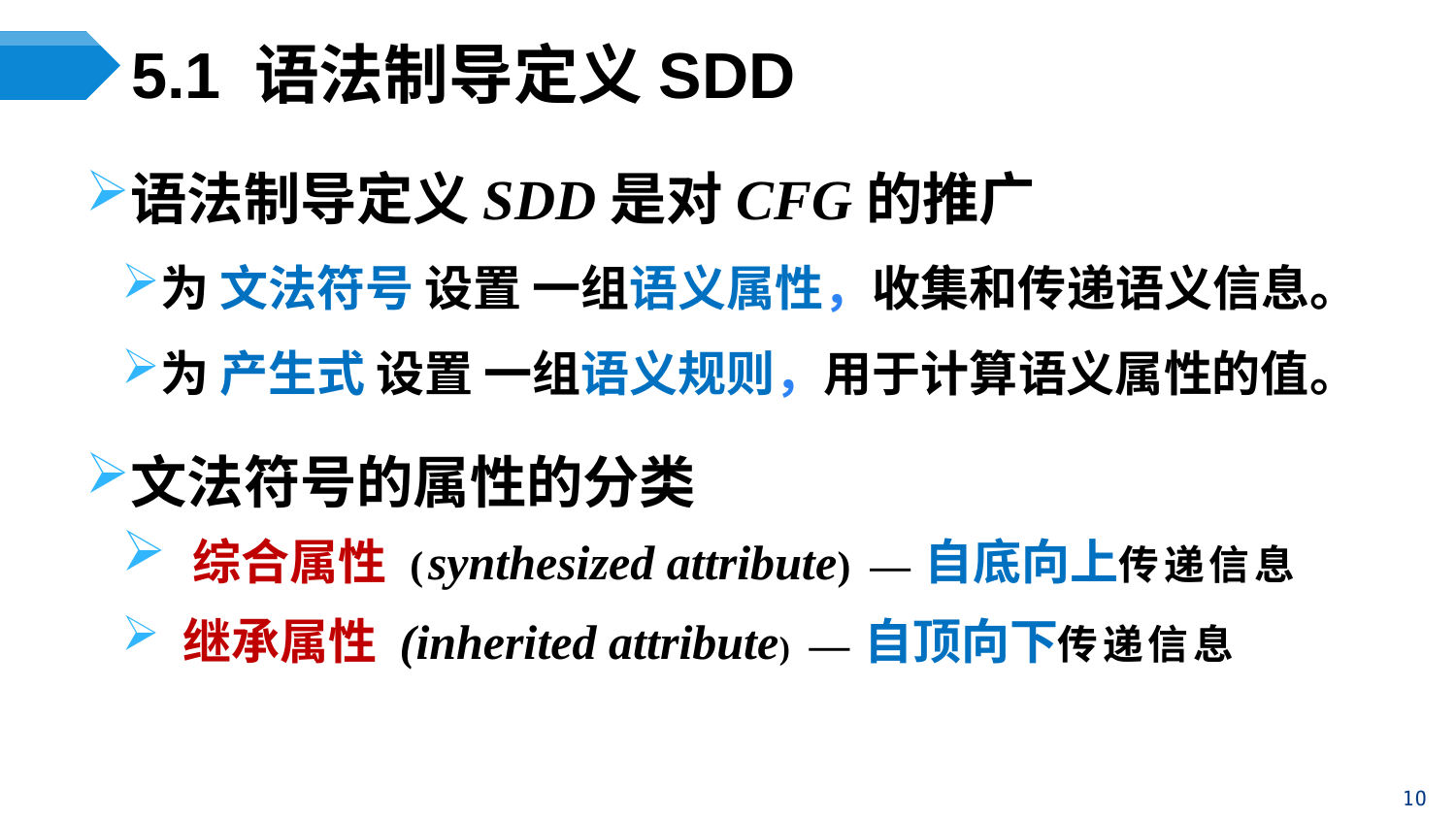

# 5.1 语法制导定义SDD
语法制导定义SDD是对CFG的推广
为 文法符号 设置 一组语义属性，收集和传递语义信息。
为 产生式 设置 一组语义规则，用于计算语义属性的值。
文法符号的属性的分类
 综合属性 (synthesized attribute) —自底向上传递信息
 继承属性 (inherited attribute) —自顶向下传递信息
10